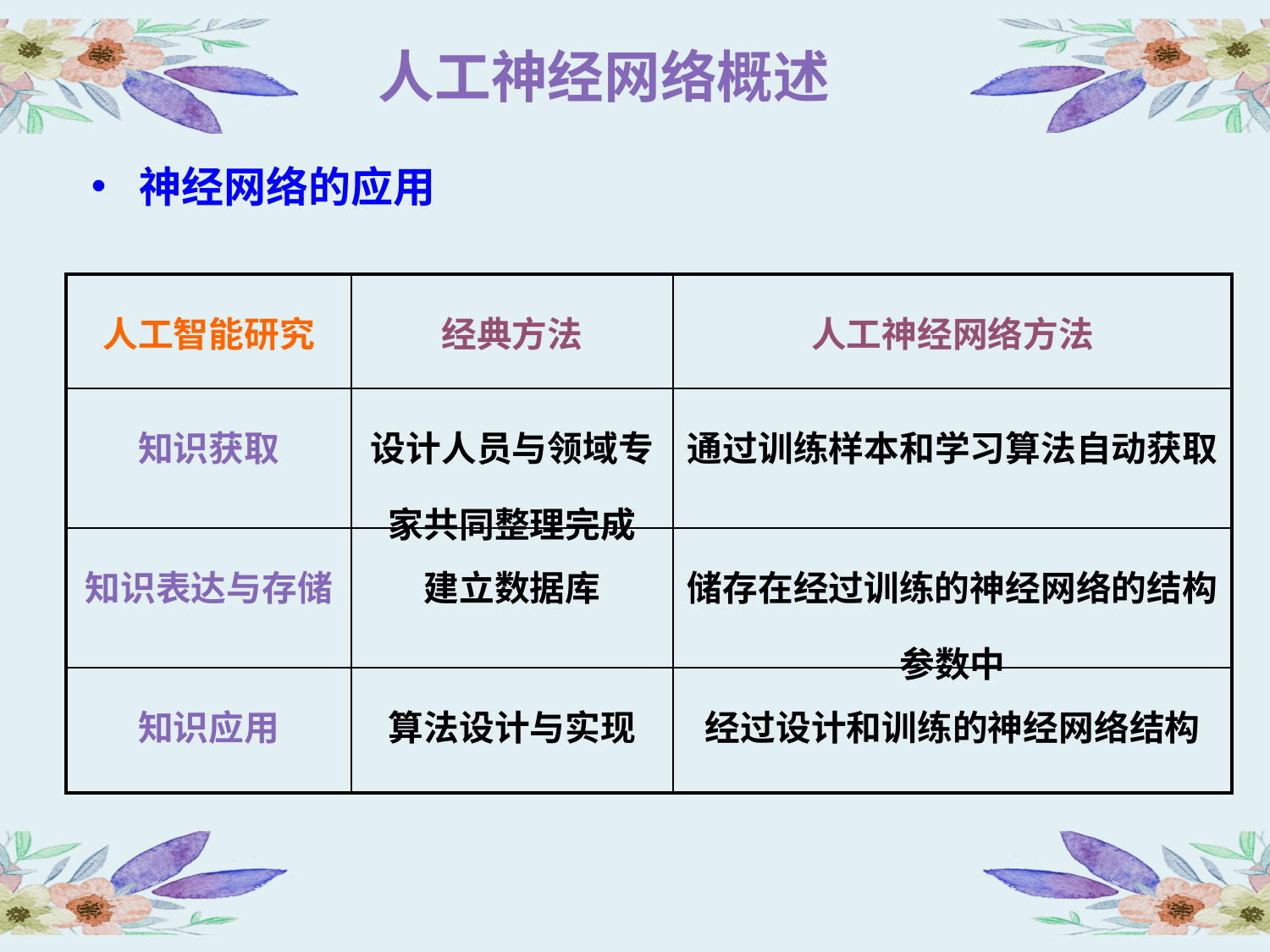

# 人工神经网络概述
神经网络的应用
| 人工智能研究 | 经典方法 | 人工神经网络方法 |
| --- | --- | --- |
| 知识获取 | 设计人员与领域专家共同整理完成 | 通过训练样本和学习算法自动获取 |
| 知识表达与存储 | 建立数据库 | 储存在经过训练的神经网络的结构参数中 |
| 知识应用 | 算法设计与实现 | 经过设计和训练的神经网络结构 |